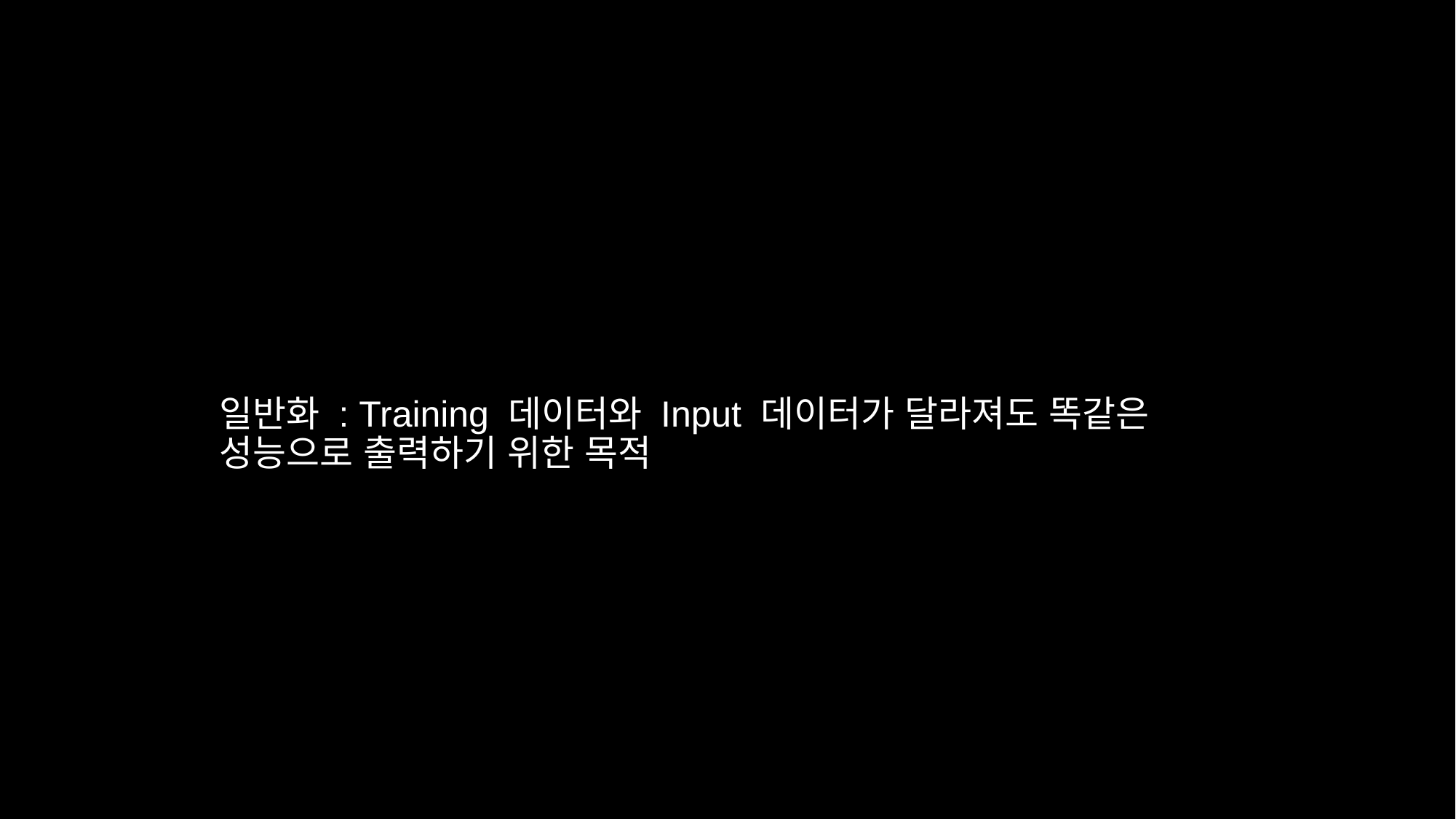

일반화 : Training 데이터와 Input 데이터가 달라져도 똑같은   	  성능으로 출력하기 위한 목적